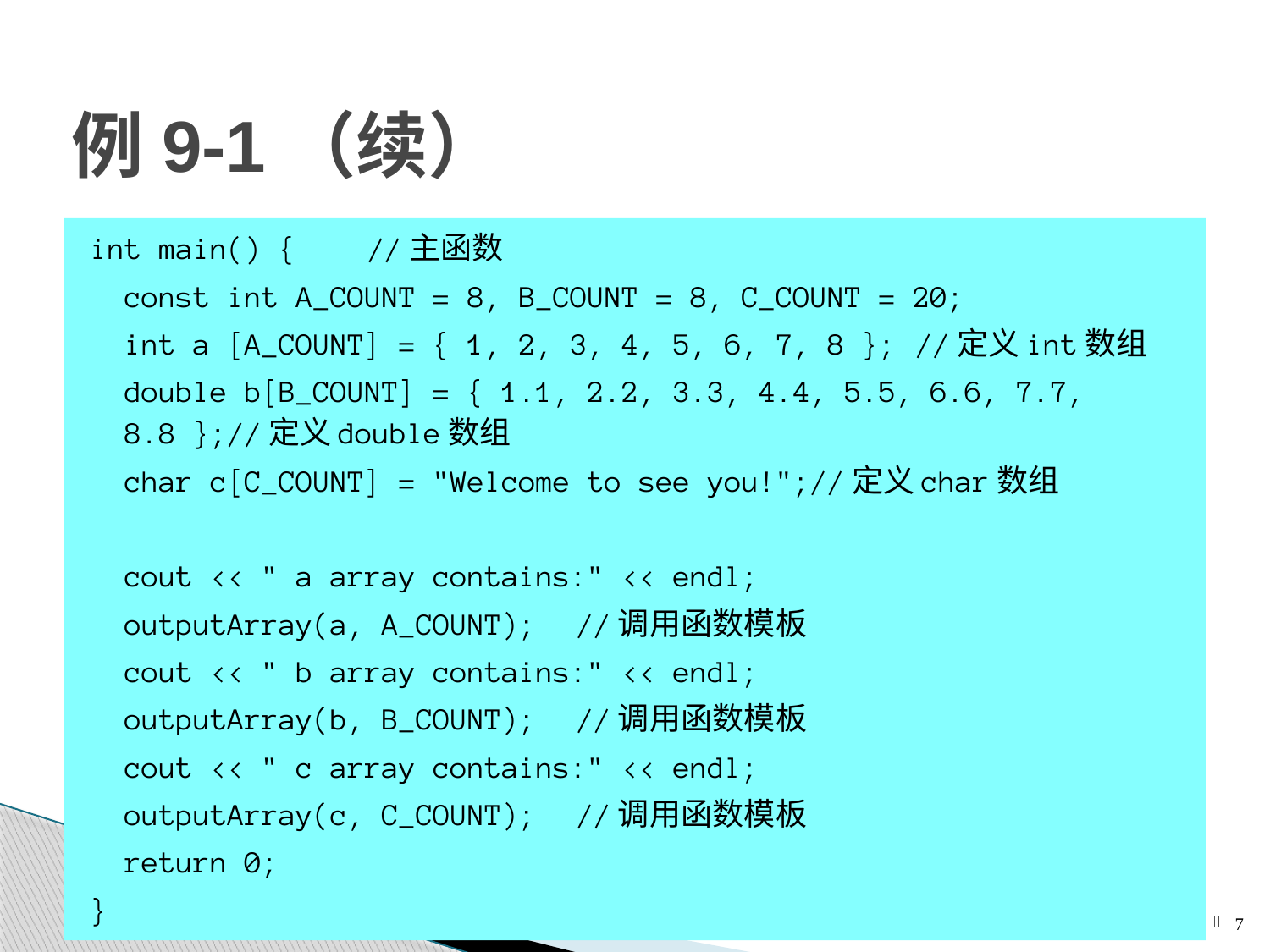

9.1 函数模板与类模板 —— 9.1.1 函数模板
# 例9-1（续）
int main() {	 //主函数
	const int A_COUNT = 8, B_COUNT = 8, C_COUNT = 20;
	int a [A_COUNT] = { 1, 2, 3, 4, 5, 6, 7, 8 };	//定义int数组
	double b[B_COUNT] = { 1.1, 2.2, 3.3, 4.4, 5.5, 6.6, 7.7, 8.8 };//定义double数组
	char c[C_COUNT] = "Welcome to see you!";//定义char数组

	cout << " a array contains:" << endl;
	outputArray(a, A_COUNT);	//调用函数模板
	cout << " b array contains:" << endl;
	outputArray(b, B_COUNT);	//调用函数模板
	cout << " c array contains:" << endl;
	outputArray(c, C_COUNT);	//调用函数模板
	return 0;
}
7